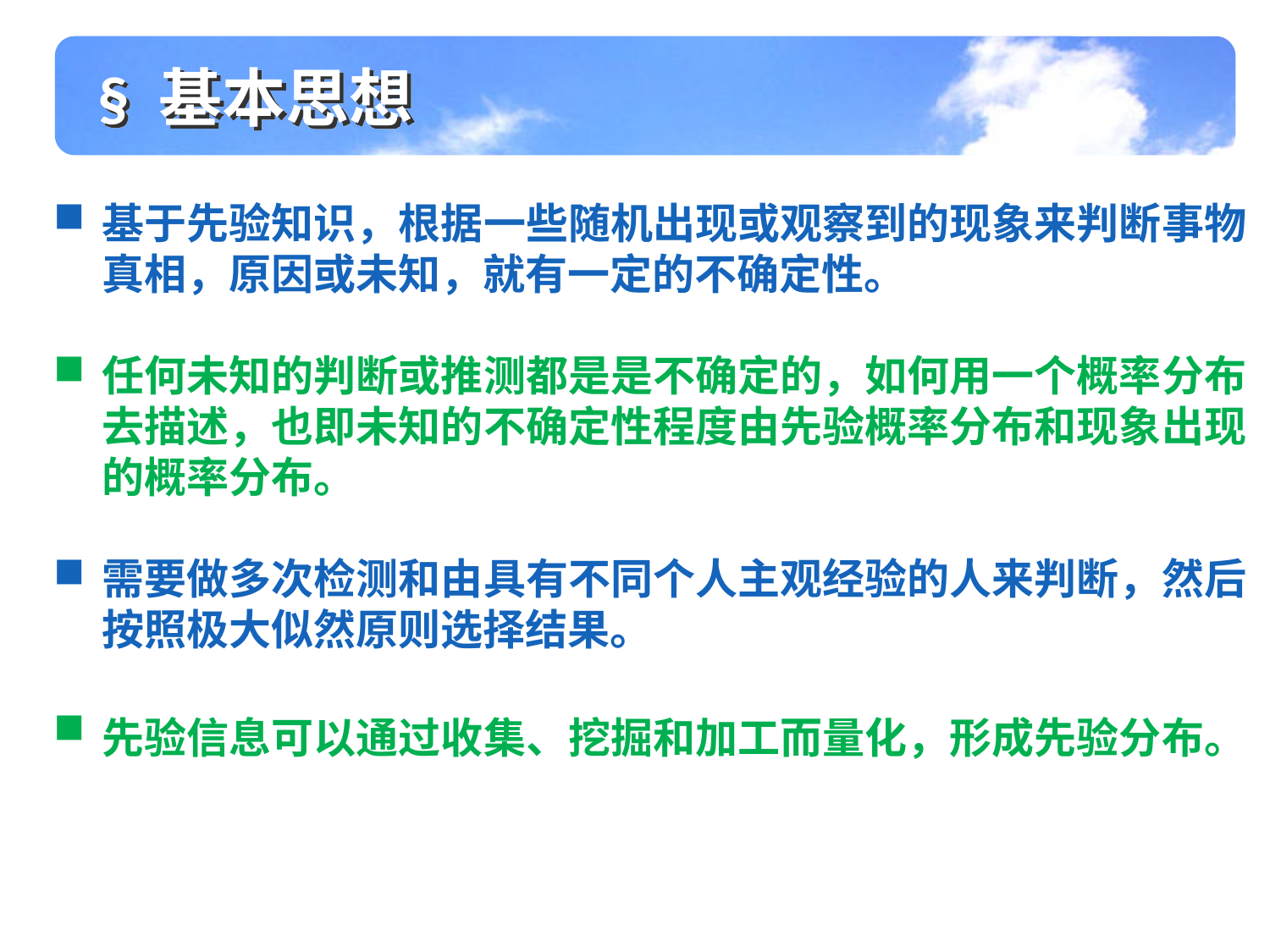

§ 基本思想
基于先验知识，根据一些随机出现或观察到的现象来判断事物真相，原因或未知，就有一定的不确定性。

任何未知的判断或推测都是是不确定的，如何用一个概率分布去描述，也即未知的不确定性程度由先验概率分布和现象出现的概率分布。

需要做多次检测和由具有不同个人主观经验的人来判断，然后按照极大似然原则选择结果。

先验信息可以通过收集、挖掘和加工而量化，形成先验分布。